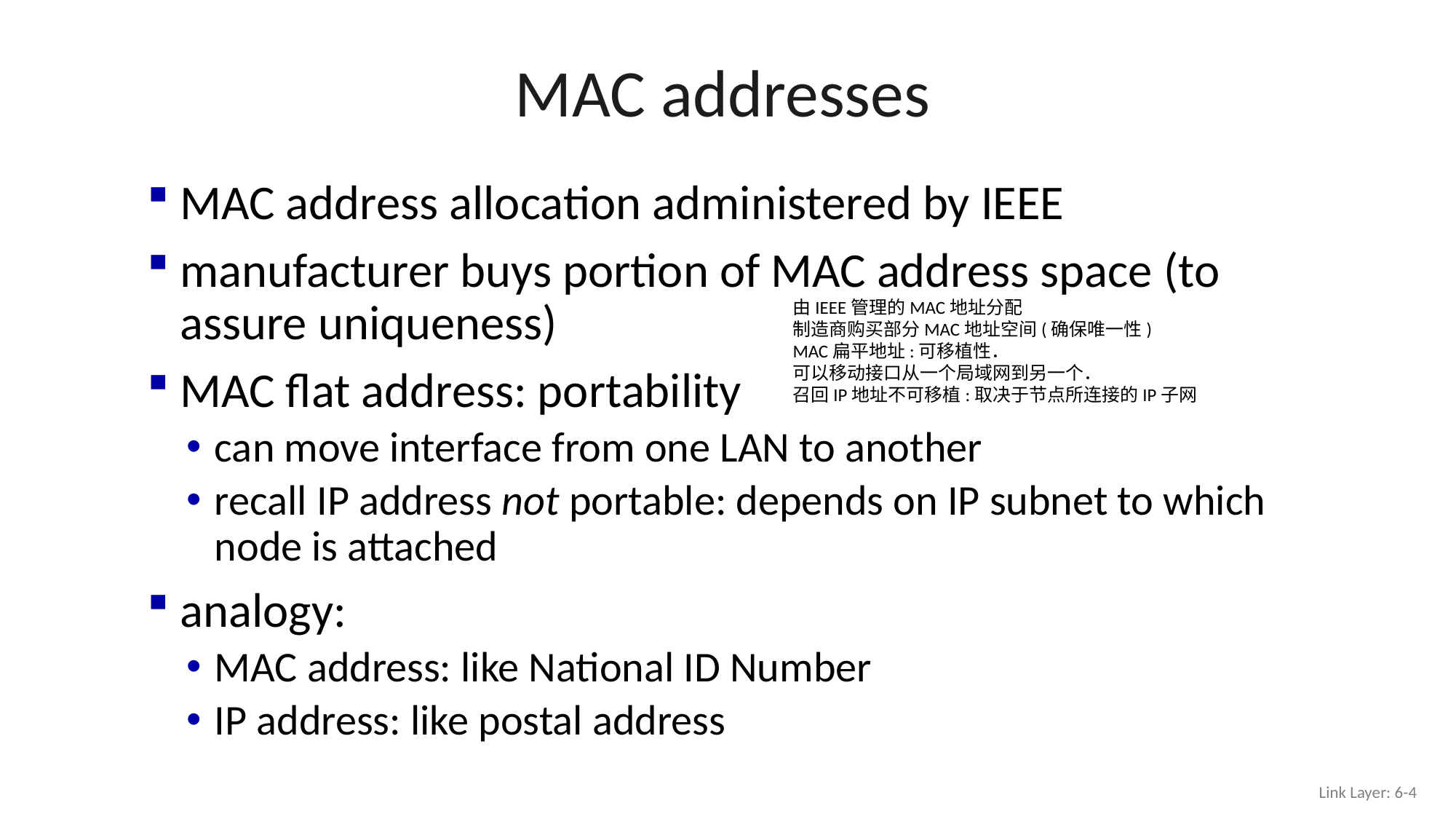

# MAC addresses
MAC address allocation administered by IEEE
manufacturer buys portion of MAC address space (to assure uniqueness)
MAC flat address: portability
can move interface from one LAN to another
recall IP address not portable: depends on IP subnet to which node is attached
analogy:
MAC address: like National ID Number
IP address: like postal address

由IEEE管理的MAC地址分配
制造商购买部分MAC地址空间(确保唯一性)
MAC扁平地址:可移植性．
可以移动接口从一个局域网到另一个．
召回IP地址不可移植:取决于节点所连接的IP子网
Link Layer: 6-4